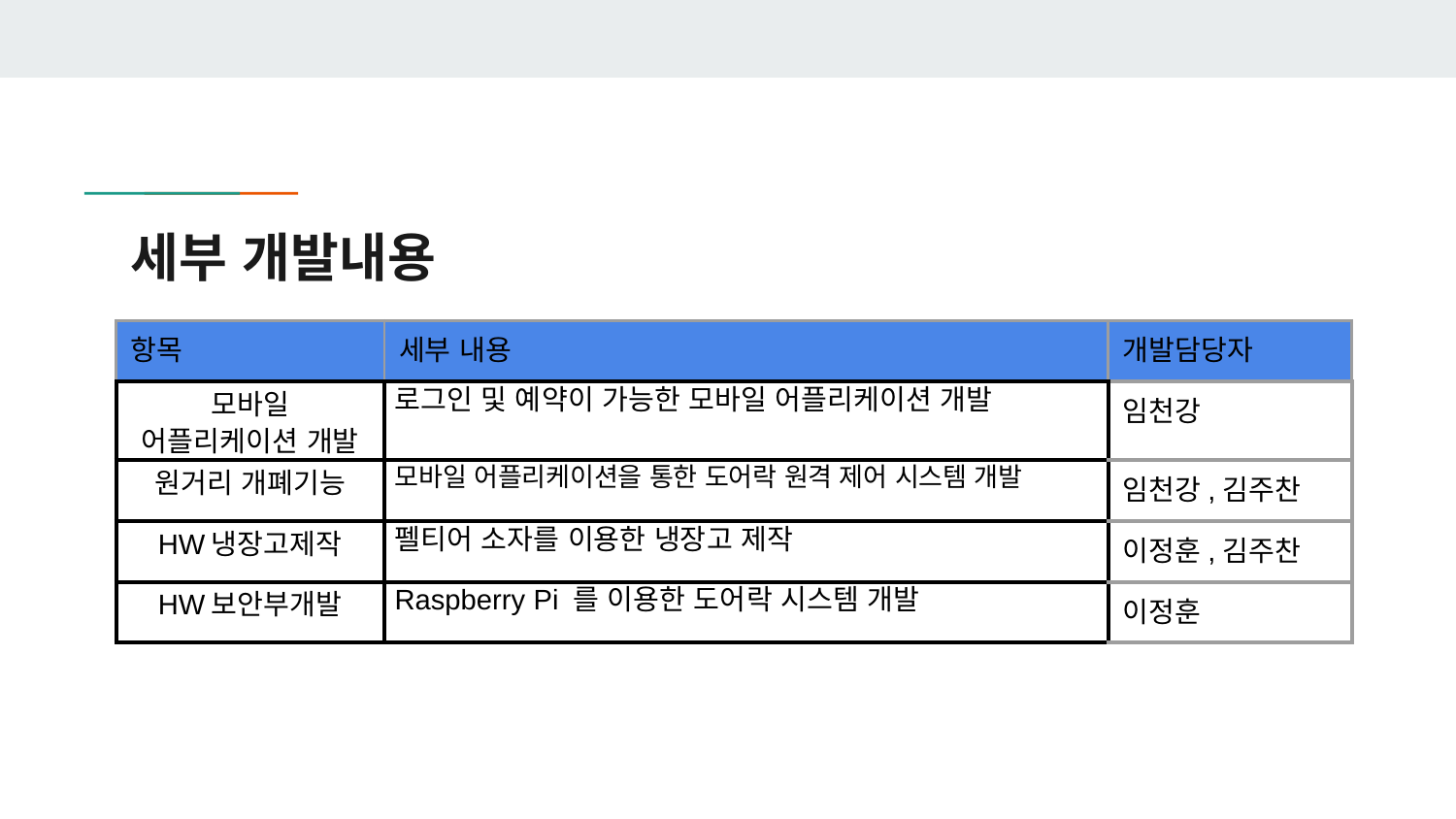

# 세부 개발내용

| 항목 | 세부 내용 | 개발담당자 |
| --- | --- | --- |
| 모바일 어플리케이션 개발 | 로그인 및 예약이 가능한 모바일 어플리케이션 개발 | 임천강 |
| 원거리 개폐기능 | 모바일 어플리케이션을 통한 도어락 원격 제어 시스템 개발 | 임천강,김주찬 |
| HW냉장고제작 | 펠티어 소자를 이용한 냉장고 제작 | 이정훈,김주찬 |
| HW보안부개발 | Raspberry Pi 를 이용한 도어락 시스템 개발 | 이정훈 |